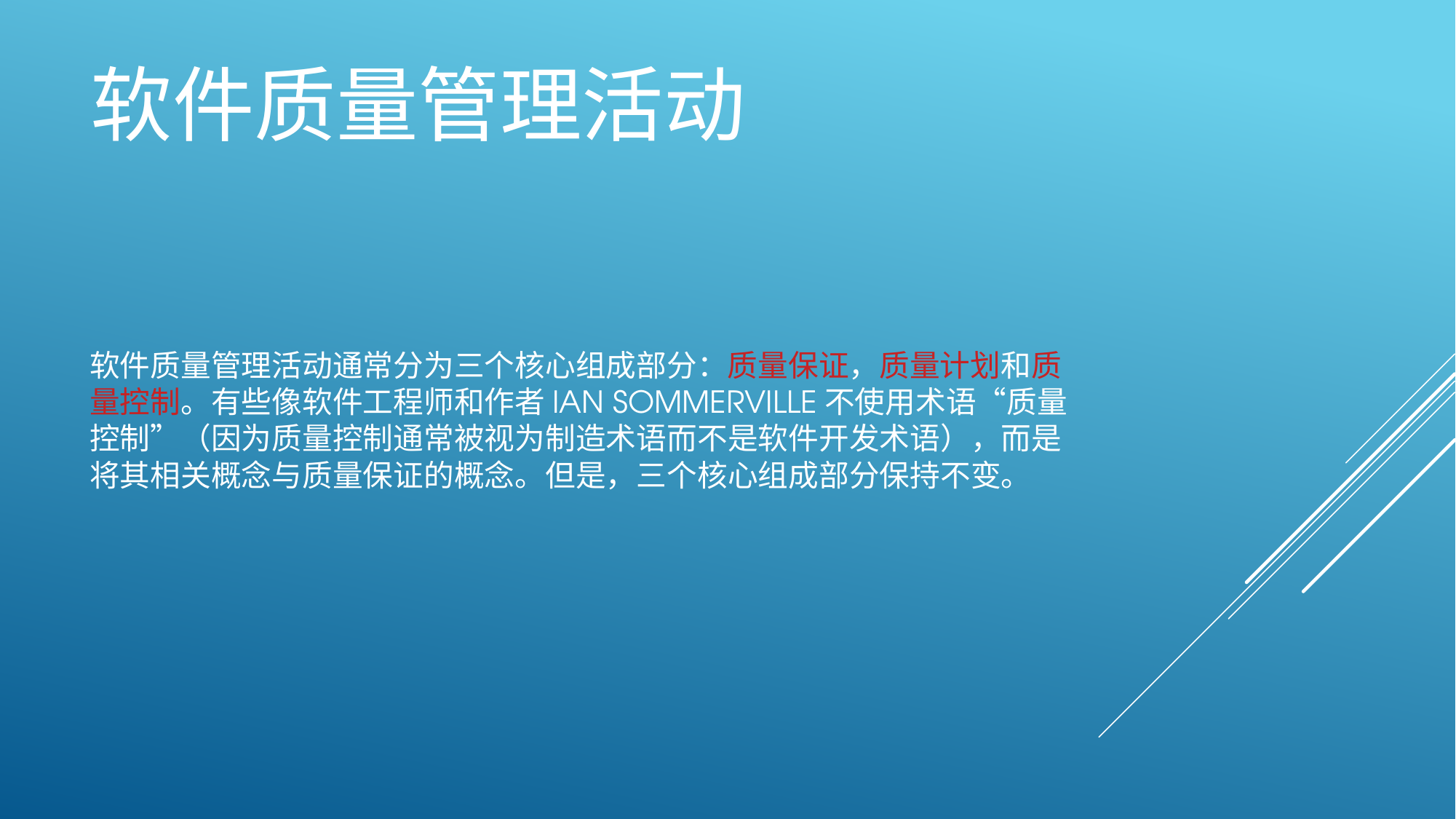

软件质量管理活动
# 软件质量管理活动通常分为三个核心组成部分：质量保证，质量计划和质量控制。有些像软件工程师和作者Ian Sommerville不使用术语“质量控制”（因为质量控制通常被视为制造术语而不是软件开发术语），而是将其相关概念与质量保证的概念。但是，三个核心组成部分保持不变。